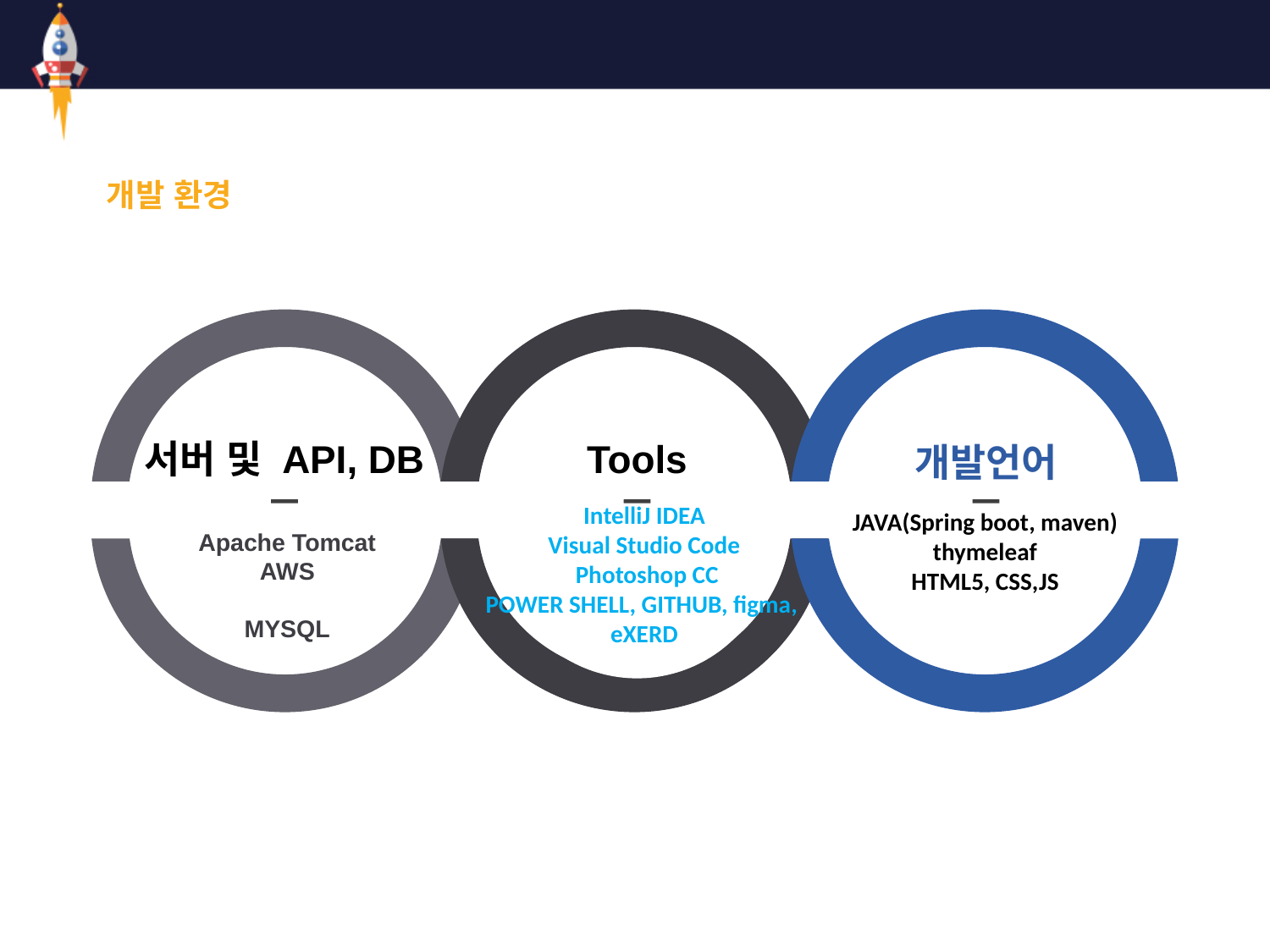

# 프로젝트 기획 - 개발환경
개발 환경

서버 및 API, DB
Tools
개발언어
IntelliJ IDEA
Visual Studio Code
 Photoshop CC
POWER SHELL, GITHUB, figma,
eXERD

JAVA(Spring boot, maven)
thymeleaf
HTML5, CSS,JS
Apache Tomcat
AWS

MYSQL